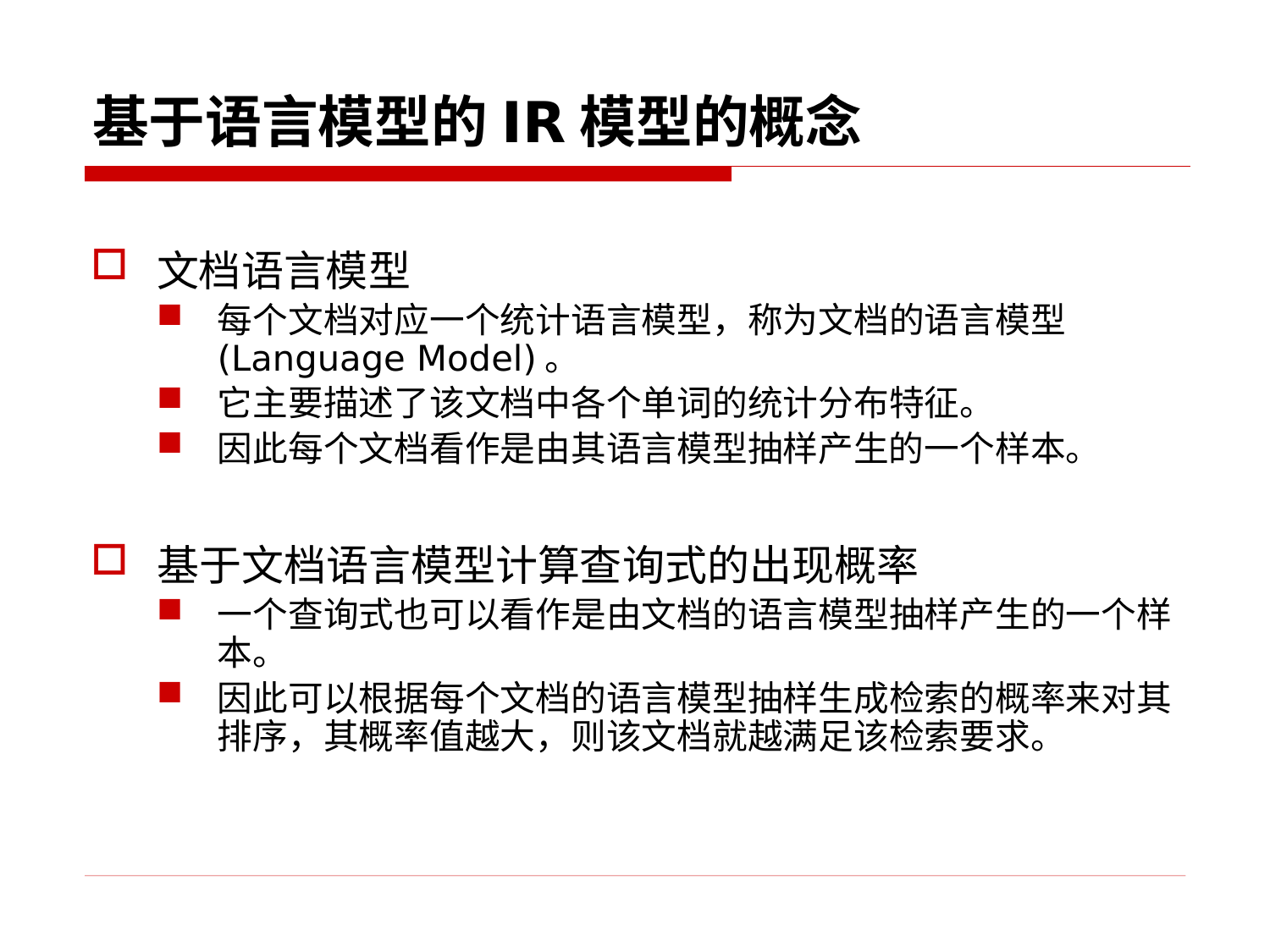

# 基于语言模型的IR模型的概念
文档语言模型
每个文档对应一个统计语言模型，称为文档的语言模型(Language Model)。
它主要描述了该文档中各个单词的统计分布特征。
因此每个文档看作是由其语言模型抽样产生的一个样本。

基于文档语言模型计算查询式的出现概率
一个查询式也可以看作是由文档的语言模型抽样产生的一个样本。
因此可以根据每个文档的语言模型抽样生成检索的概率来对其排序，其概率值越大，则该文档就越满足该检索要求。